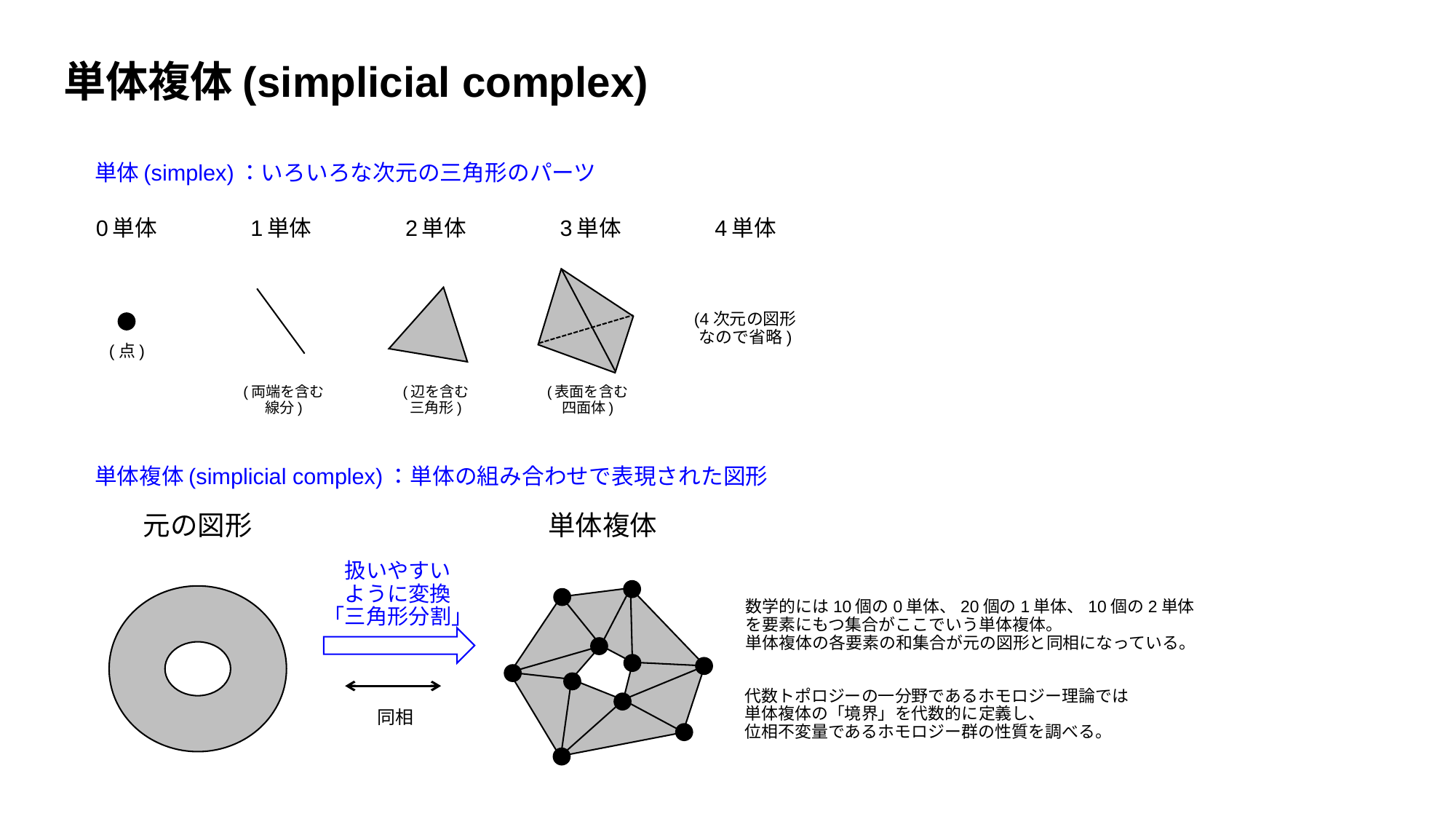

# 単体複体(simplicial complex)
単体(simplex)：いろいろな次元の三角形のパーツ
0単体
1単体
2単体
3単体
4単体

(4次元の図形
なので省略)

(点)
(両端を含む
線分)
(辺を含む
三角形)
(表面を含む
四面体)
単体複体(simplicial complex)：単体の組み合わせで表現された図形
元の図形
単体複体
扱いやすい
ように変換
「三角形分割」

数学的には10個の0単体、20個の1単体、10個の2単体
を要素にもつ集合がここでいう単体複体。
単体複体の各要素の和集合が元の図形と同相になっている。

代数トポロジーの一分野であるホモロジー理論では
単体複体の「境界」を代数的に定義し、
位相不変量であるホモロジー群の性質を調べる。
同相